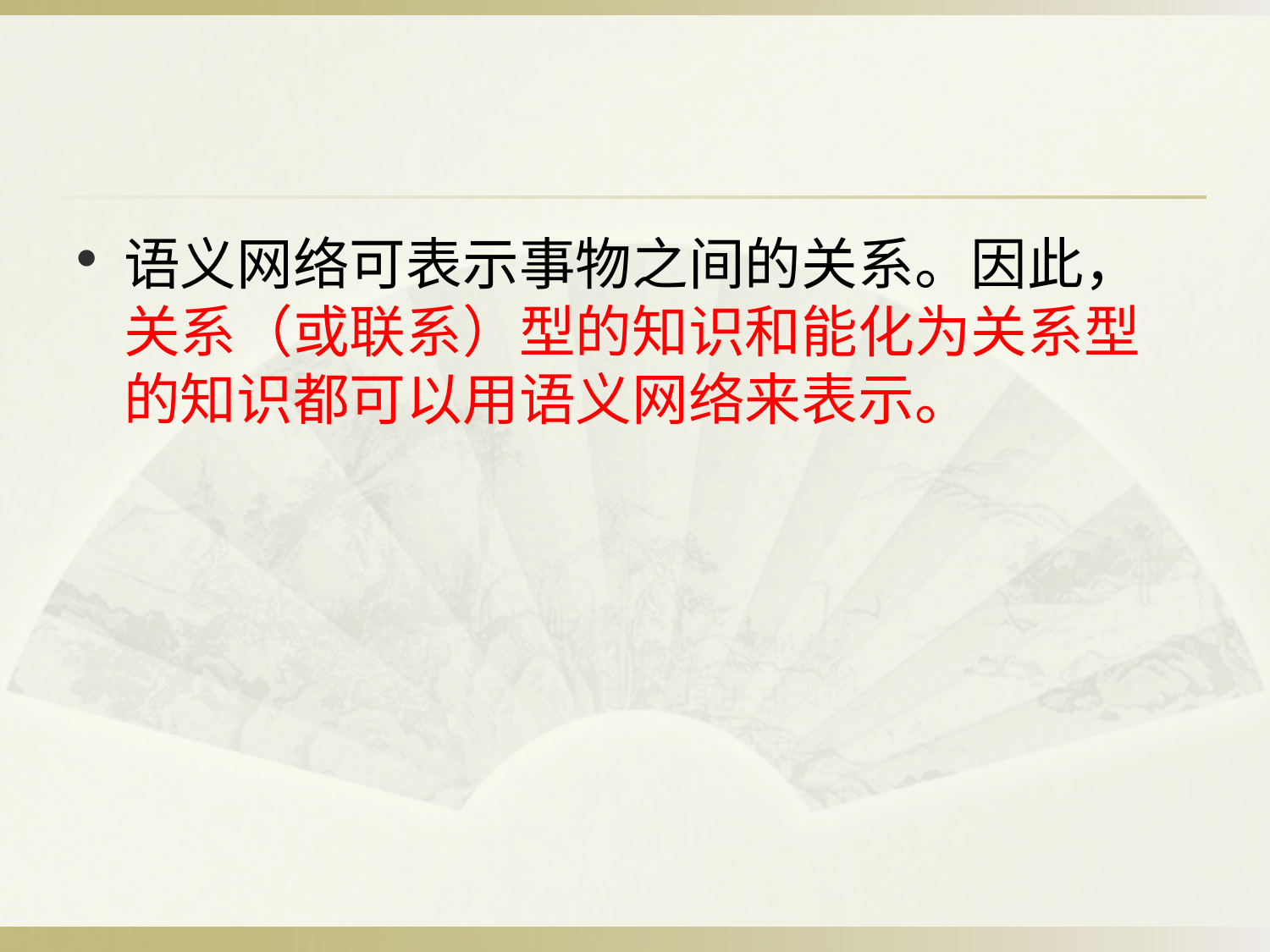

#
语义网络可表示事物之间的关系。因此，关系（或联系）型的知识和能化为关系型的知识都可以用语义网络来表示。

29